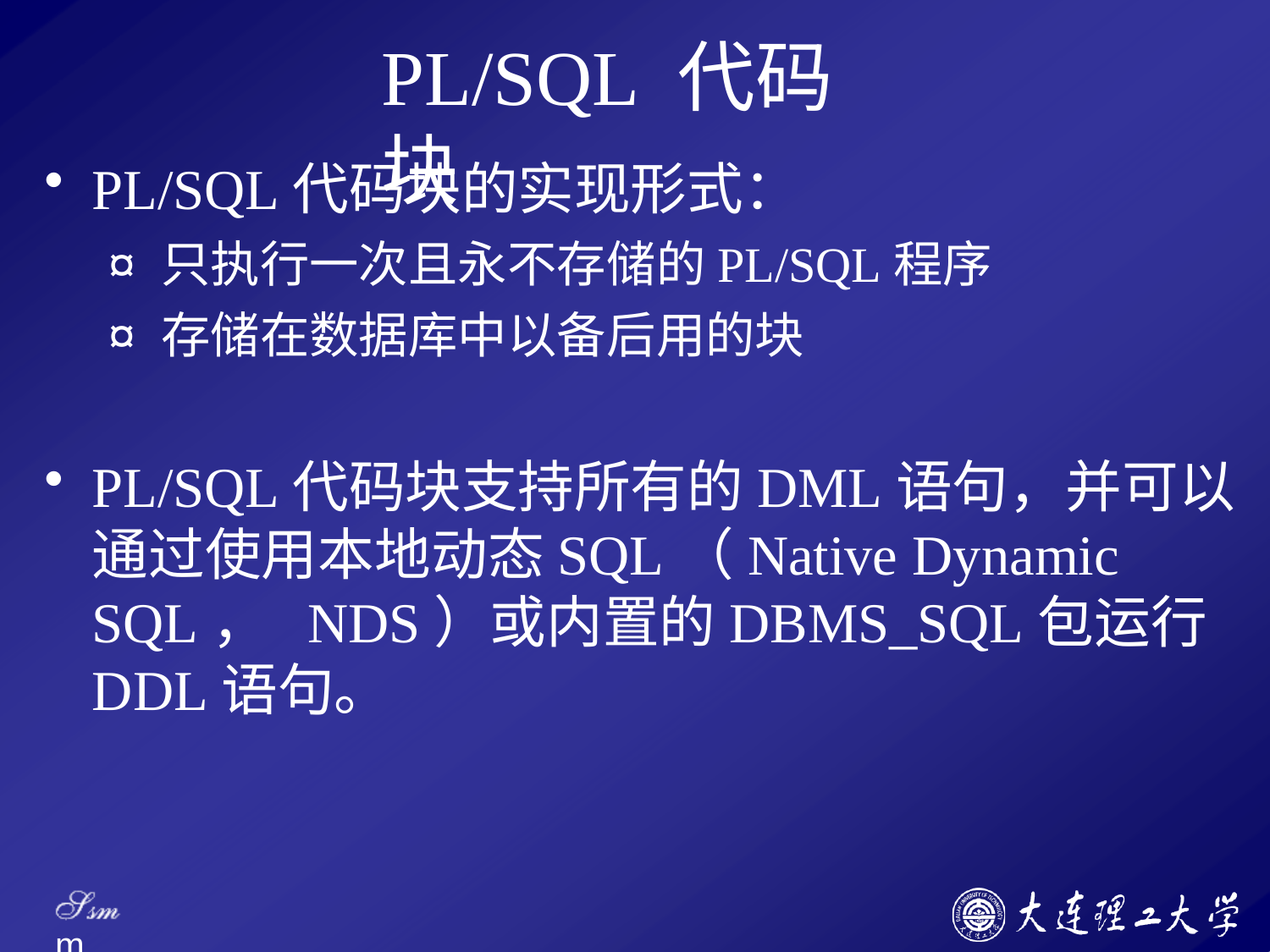

# PL/SQL 代码块
PL/SQL代码块的实现形式：
¤ 只执行一次且永不存储的PL/SQL程序
¤ 存储在数据库中以备后用的块

PL/SQL代码块支持所有的DML语句，并可以 通过使用本地动态SQL（Native Dynamic SQL，  NDS）或内置的DBMS_SQL包运行DDL语句。

Ssm